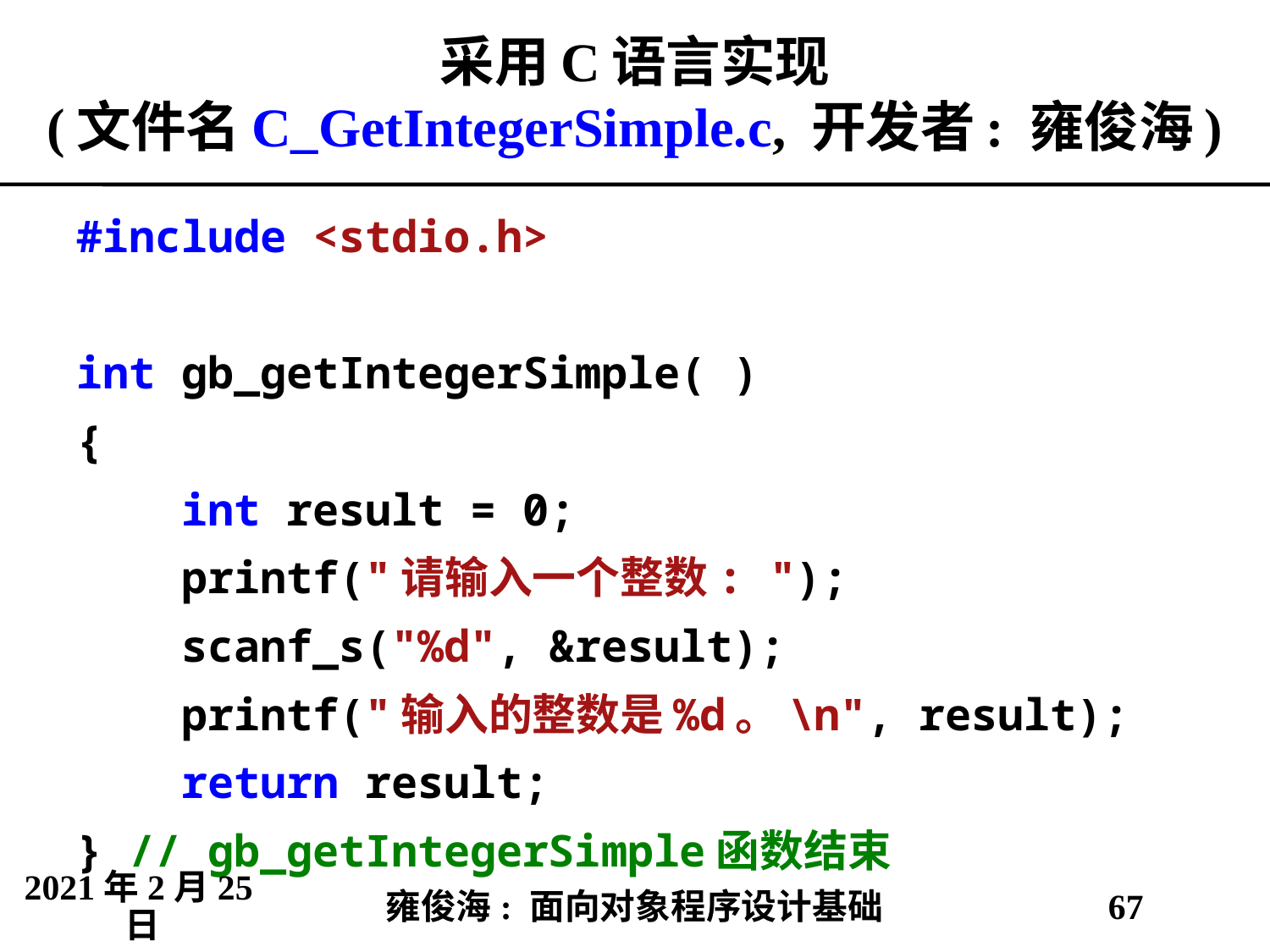

# 采用C语言实现 (文件名C_GetIntegerSimple.c, 开发者: 雍俊海)

#include <stdio.h>

int gb_getIntegerSimple( )
{
    int result = 0;
    printf("请输入一个整数: ");
    scanf_s("%d", &result);
    printf("输入的整数是%d。\n", result);
    return result;
} // gb_getIntegerSimple函数结束
2021年2月25日
雍俊海: 面向对象程序设计基础
67